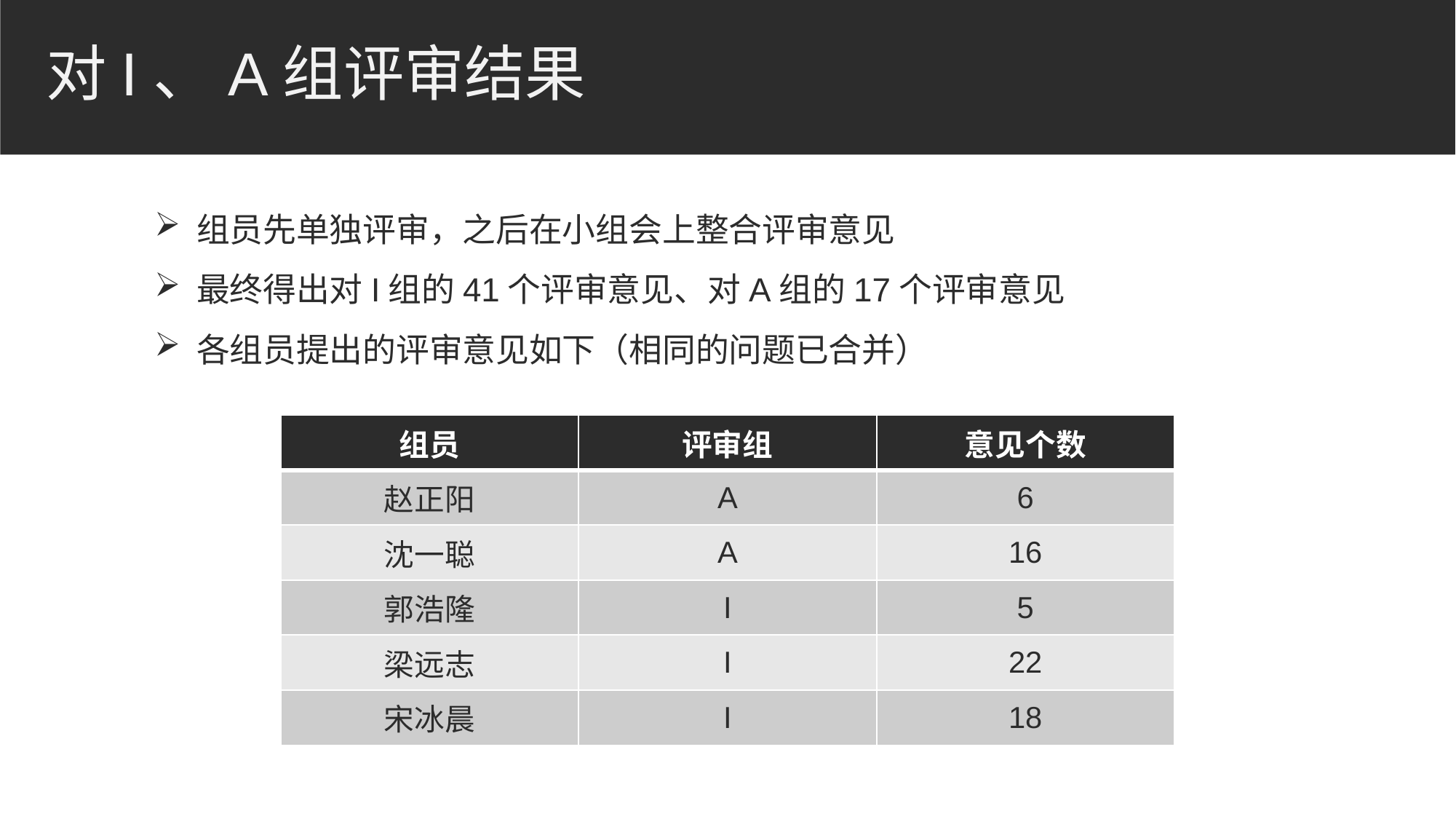

# 对I、A组评审结果
 组员先单独评审，之后在小组会上整合评审意见
 最终得出对I组的41个评审意见、对A组的17个评审意见
 各组员提出的评审意见如下（相同的问题已合并）
| 组员 | 评审组 | 意见个数 |
| --- | --- | --- |
| 赵正阳 | A | 6 |
| 沈一聪 | A | 16 |
| 郭浩隆 | I | 5 |
| 梁远志 | I | 22 |
| 宋冰晨 | I | 18 |